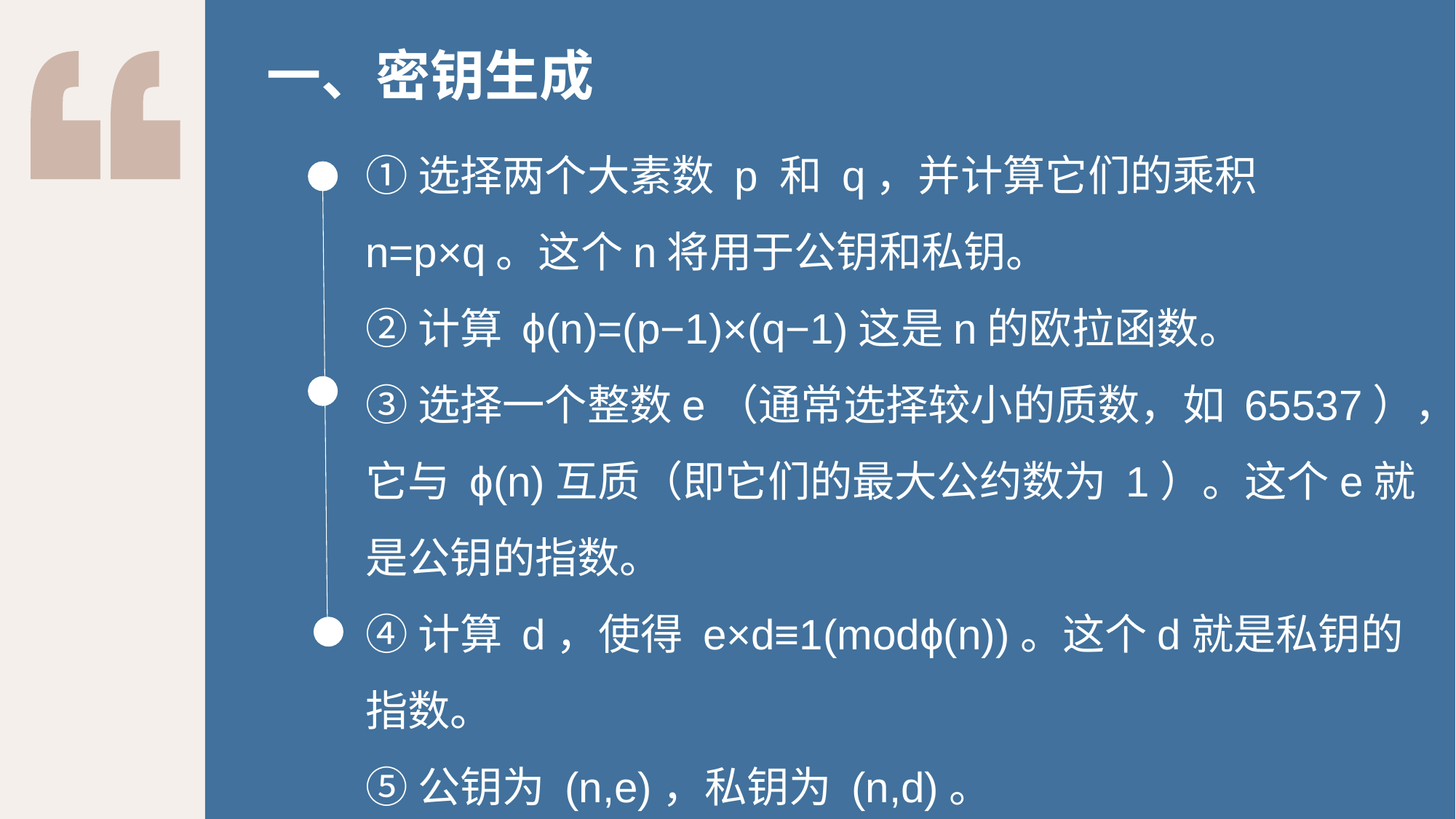

一、密钥生成

①选择两个大素数 p 和 q，并计算它们的乘积 n=p×q。这个n将用于公钥和私钥。
②计算 ϕ(n)=(p−1)×(q−1)这是n的欧拉函数。
③选择一个整数e（通常选择较小的质数，如 65537），它与 ϕ(n)互质（即它们的最大公约数为 1）。这个e就是公钥的指数。
④计算 d，使得 e×d≡1(modϕ(n))。这个d就是私钥的指数。
⑤公钥为 (n,e)，私钥为 (n,d)。